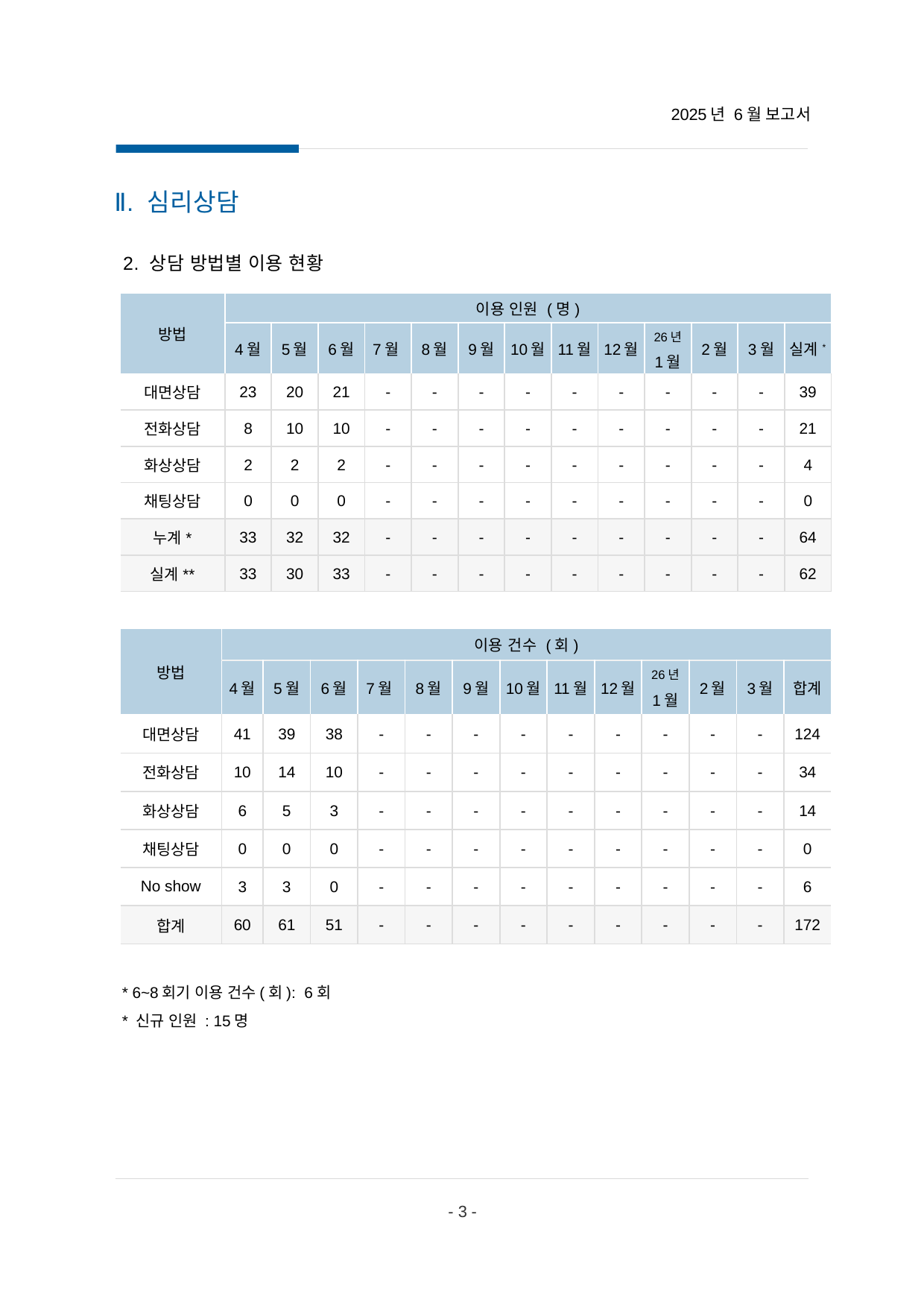

2025년 6월 보고서

Ⅱ. 심리상담
 2. 상담 방법별 이용 현황
| 방법 | 이용 인원 (명) |  |  |  |  |  |  |  |  |  |  |  |  |
| --- | --- | --- | --- | --- | --- | --- | --- | --- | --- | --- | --- | --- | --- |
|  | 4월 | 5월 | 6월 | 7월 | 8월 | 9월 | 10월 | 11월 | 12월 | 26년 1월 | 2월 | 3월 | 실계\* |
| 대면상담 | 23 | 20 | 21 | - | - | - | - | - | - | - | - | - | 39 |
| 전화상담 | 8 | 10 | 10 | - | - | - | - | - | - | - | - | - | 21 |
| 화상상담 | 2 | 2 | 2 | - | - | - | - | - | - | - | - | - | 4 |
| 채팅상담 | 0 | 0 | 0 | - | - | - | - | - | - | - | - | - | 0 |
| 누계\* | 33 | 32 | 32 | - | - | - | - | - | - | - | - | - | 64 |
| 실계\*\* | 33 | 30 | 33 | - | - | - | - | - | - | - | - | - | 62 |
| 방법 | 이용 건수 (회) |  |  |  |  |  |  |  |  |  |  |  |  |
| --- | --- | --- | --- | --- | --- | --- | --- | --- | --- | --- | --- | --- | --- |
|  | 4월 | 5월 | 6월 | 7월 | 8월 | 9월 | 10월 | 11월 | 12월 | 26년 1월 | 2월 | 3월 | 합계 |
| 대면상담 | 41 | 39 | 38 | - | - | - | - | - | - | - | - | - | 124 |
| 전화상담 | 10 | 14 | 10 | - | - | - | - | - | - | - | - | - | 34 |
| 화상상담 | 6 | 5 | 3 | - | - | - | - | - | - | - | - | - | 14 |
| 채팅상담 | 0 | 0 | 0 | - | - | - | - | - | - | - | - | - | 0 |
| No show | 3 | 3 | 0 | - | - | - | - | - | - | - | - | - | 6 |
| 합계 | 60 | 61 | 51 | - | - | - | - | - | - | - | - | - | 172 |
* 6~8회기 이용 건수(회):  6회
* 신규 인원 : 15명

- 3 -